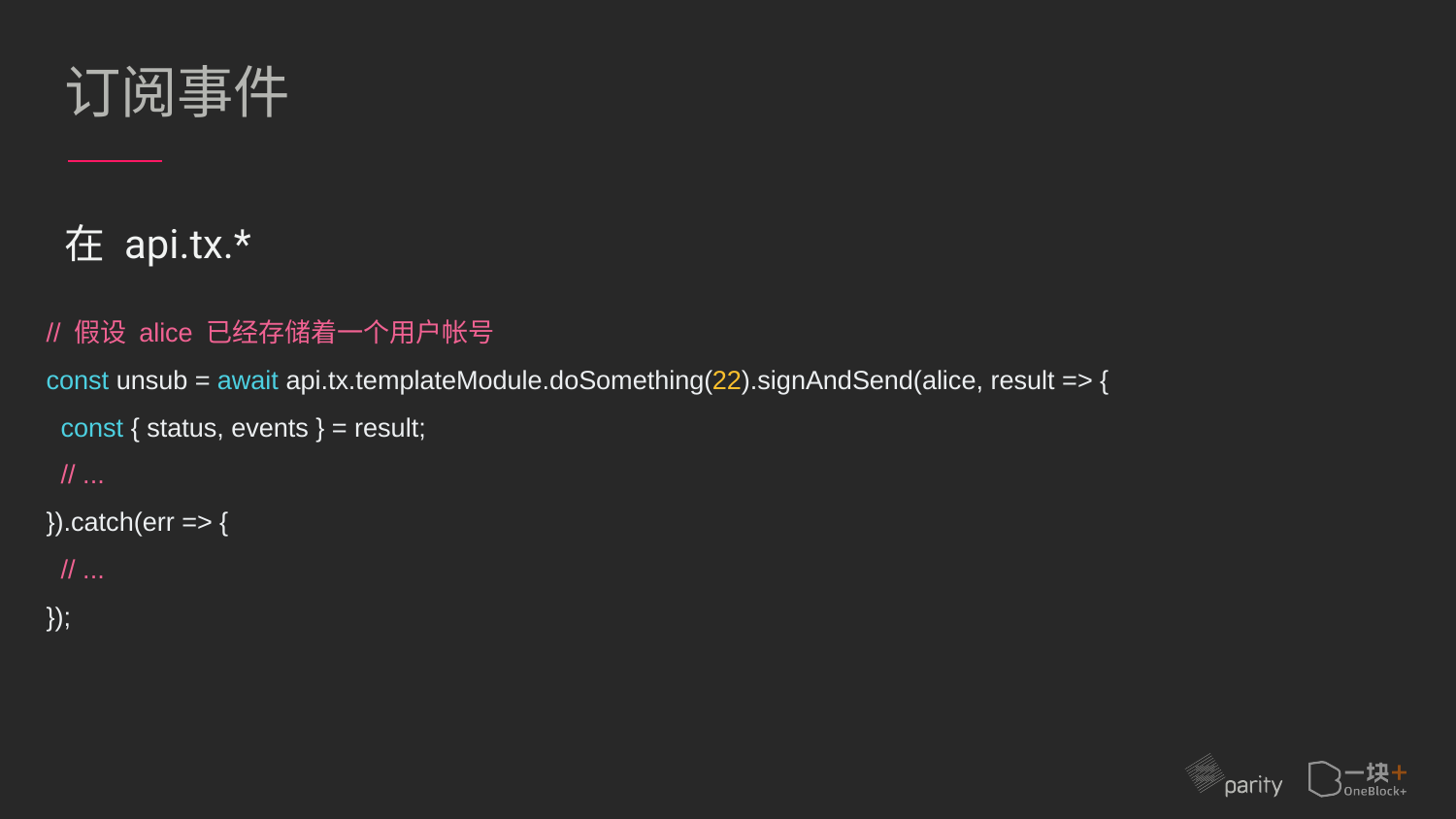

# 订阅事件
在 api.tx.*

// 假设 alice 已经存储着一个用户帐号
const unsub = await api.tx.templateModule.doSomething(22).signAndSend(alice, result => {
  const { status, events } = result;
  // ...
}).catch(err => {
  // ...
});